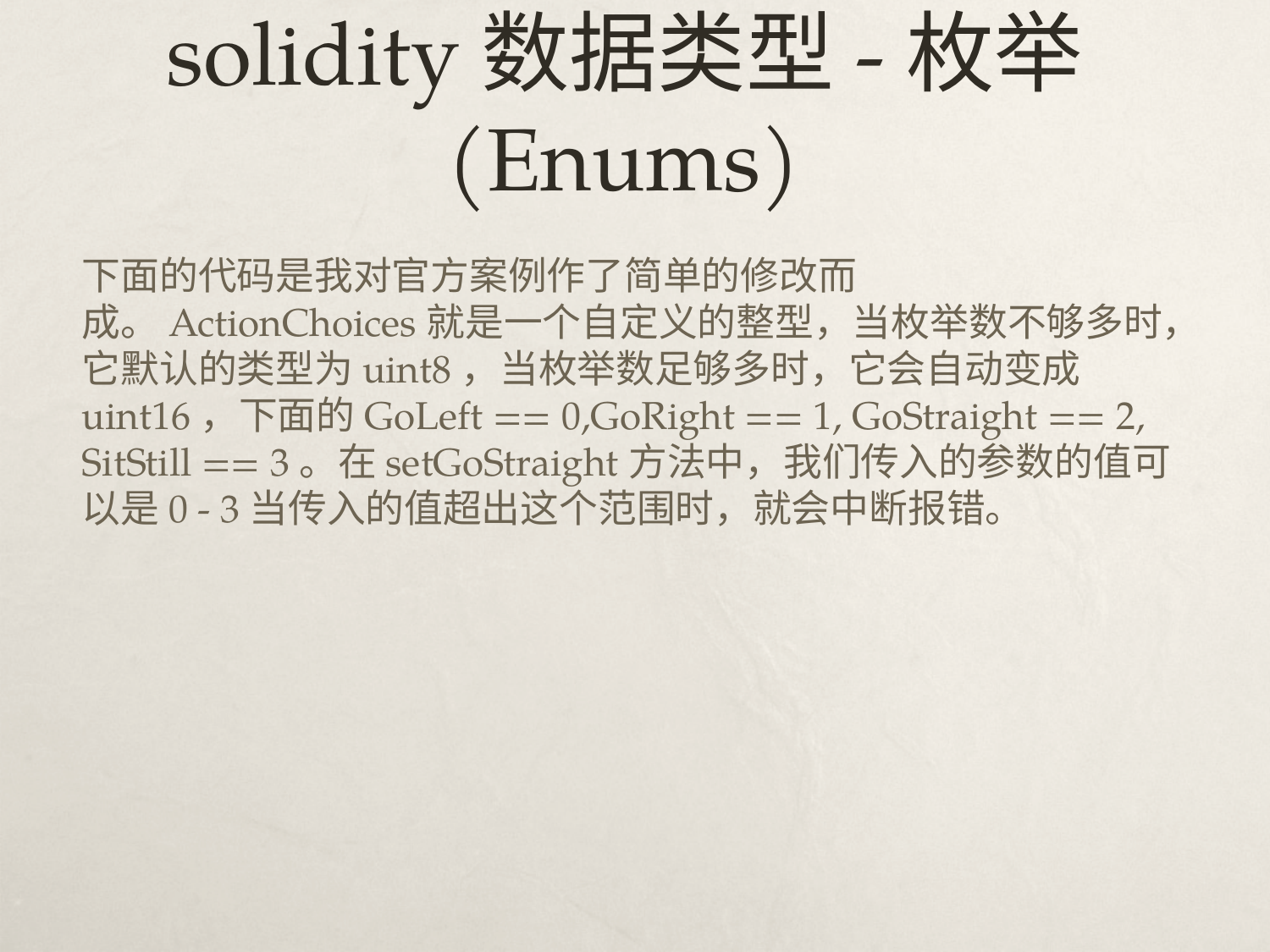

# solidity数据类型-枚举(Enums)
下面的代码是我对官方案例作了简单的修改而成。ActionChoices就是一个自定义的整型，当枚举数不够多时，它默认的类型为uint8，当枚举数足够多时，它会自动变成uint16，下面的GoLeft == 0,GoRight == 1, GoStraight == 2, SitStill == 3。在setGoStraight方法中，我们传入的参数的值可以是0 - 3当传入的值超出这个范围时，就会中断报错。